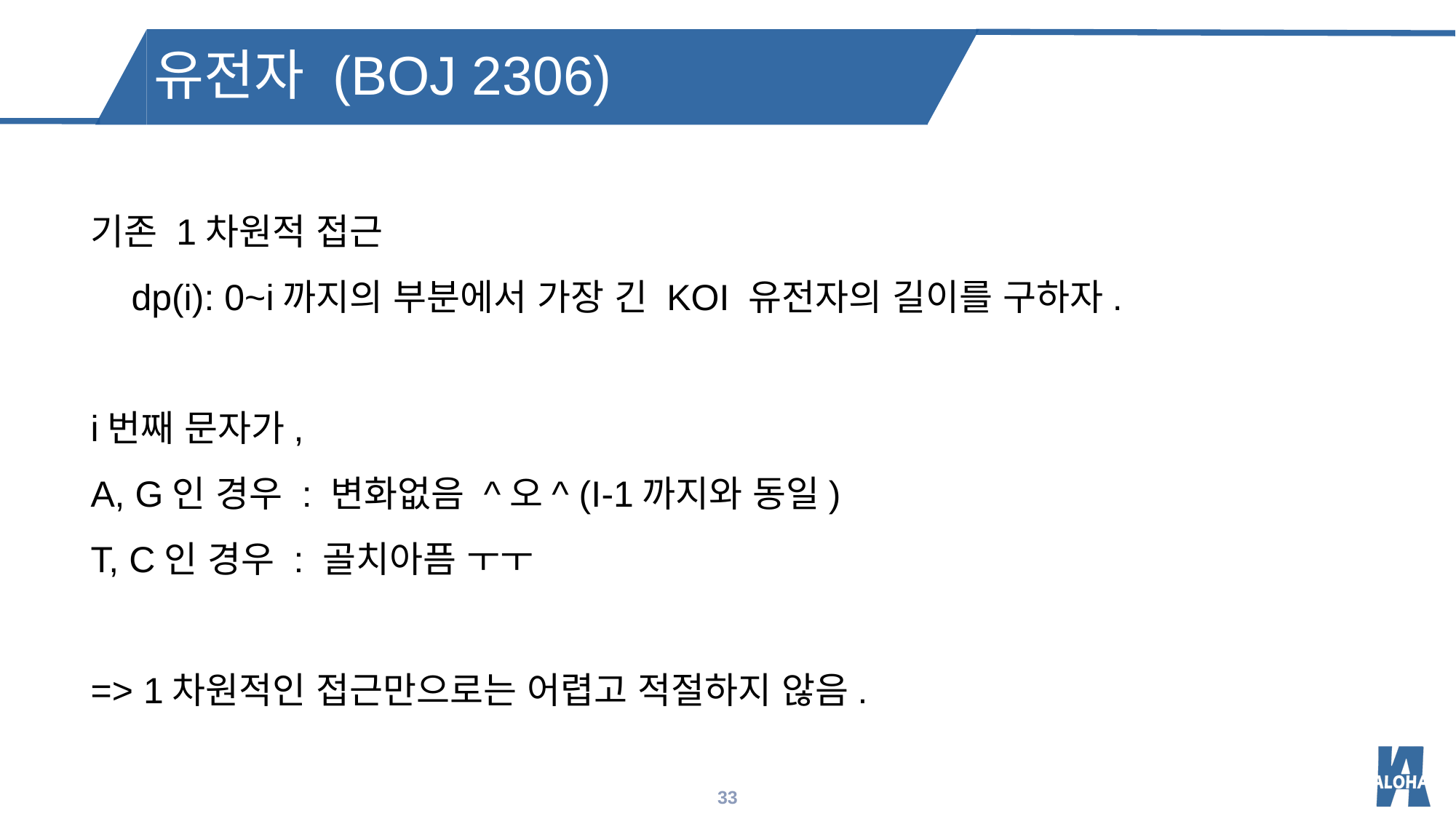

유전자 (BOJ 2306)
기존 1차원적 접근
    dp(i): 0~i까지의 부분에서 가장 긴 KOI 유전자의 길이를 구하자.

i번째 문자가,
A, G인 경우 : 변화없음 ^오^ (I-1까지와 동일)
T, C인 경우 : 골치아픔 ㅜㅜ

=> 1차원적인 접근만으로는 어렵고 적절하지 않음.
33